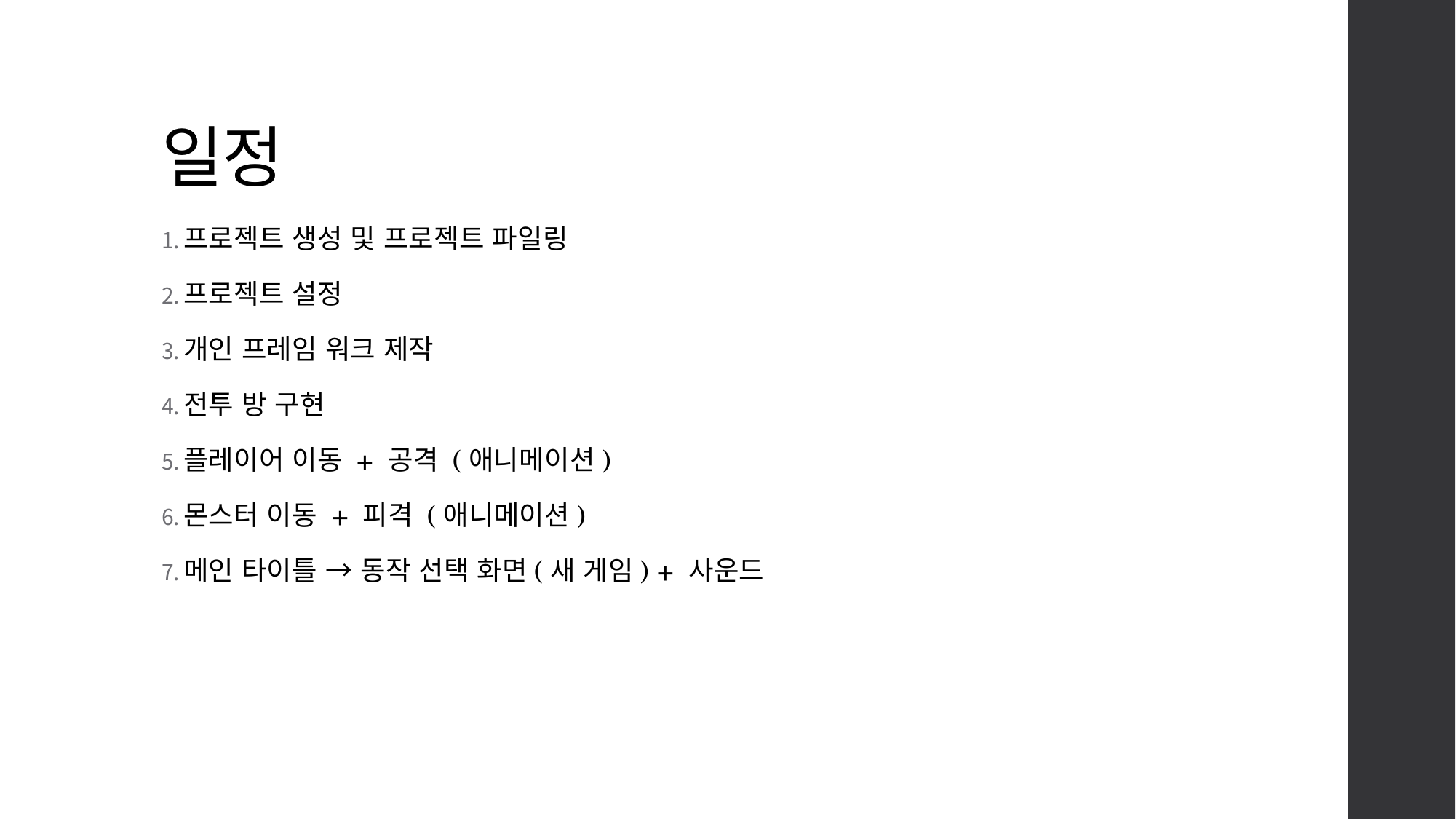

# 일정
프로젝트 생성 및 프로젝트 파일링
프로젝트 설정
개인 프레임 워크 제작
전투 방 구현
플레이어 이동 + 공격 (애니메이션)
몬스터 이동 + 피격 (애니메이션)
메인 타이틀 → 동작 선택 화면(새 게임) + 사운드